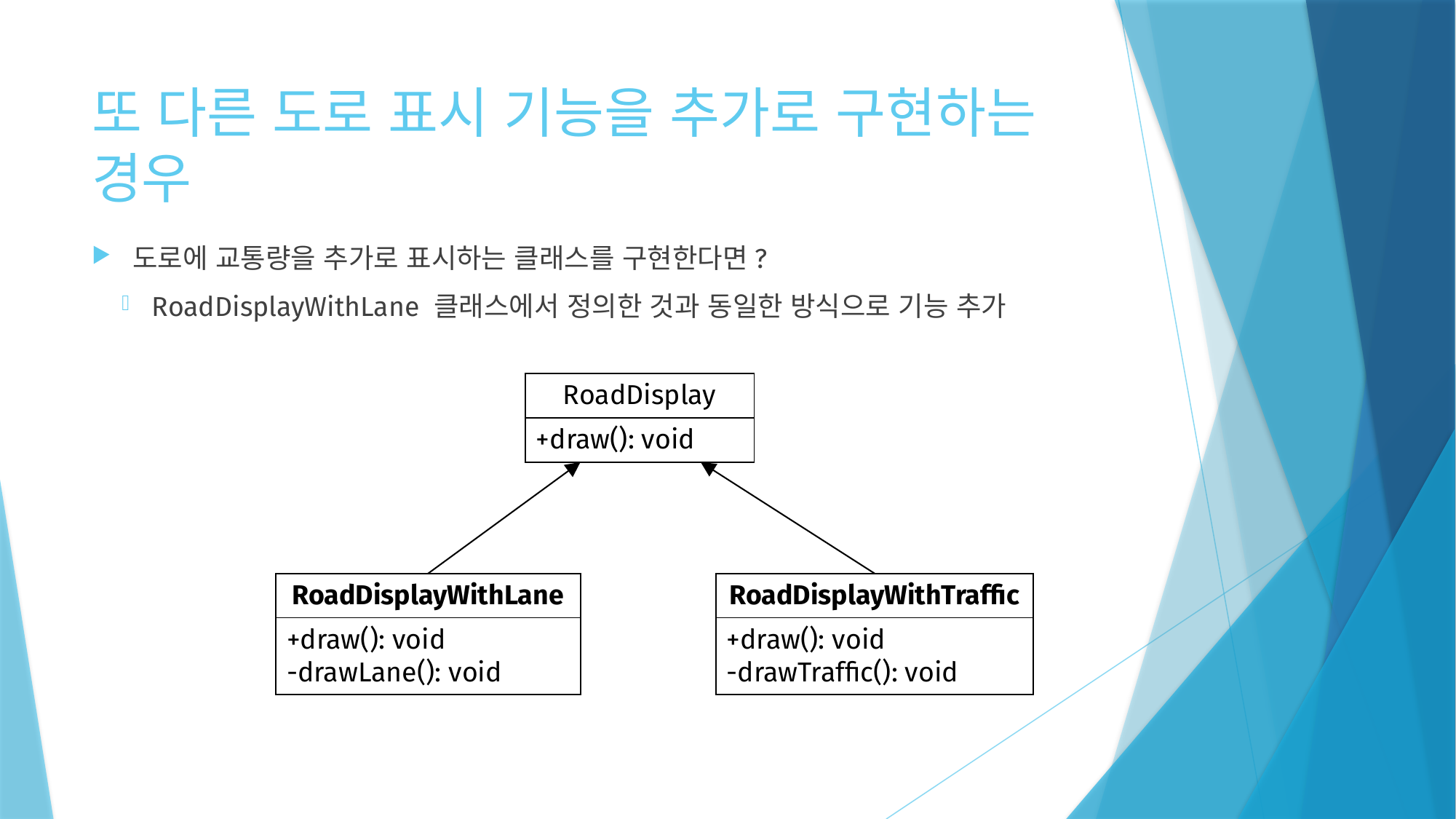

# 또 다른 도로 표시 기능을 추가로 구현하는 경우
도로에 교통량을 추가로 표시하는 클래스를 구현한다면?
RoadDisplayWithLane 클래스에서 정의한 것과 동일한 방식으로 기능 추가

| RoadDisplay |
| --- |
| +draw(): void |
| RoadDisplayWithLane |
| --- |
| +draw(): void -drawLane(): void |
| RoadDisplayWithTraffic |
| --- |
| +draw(): void -drawTraffic(): void |